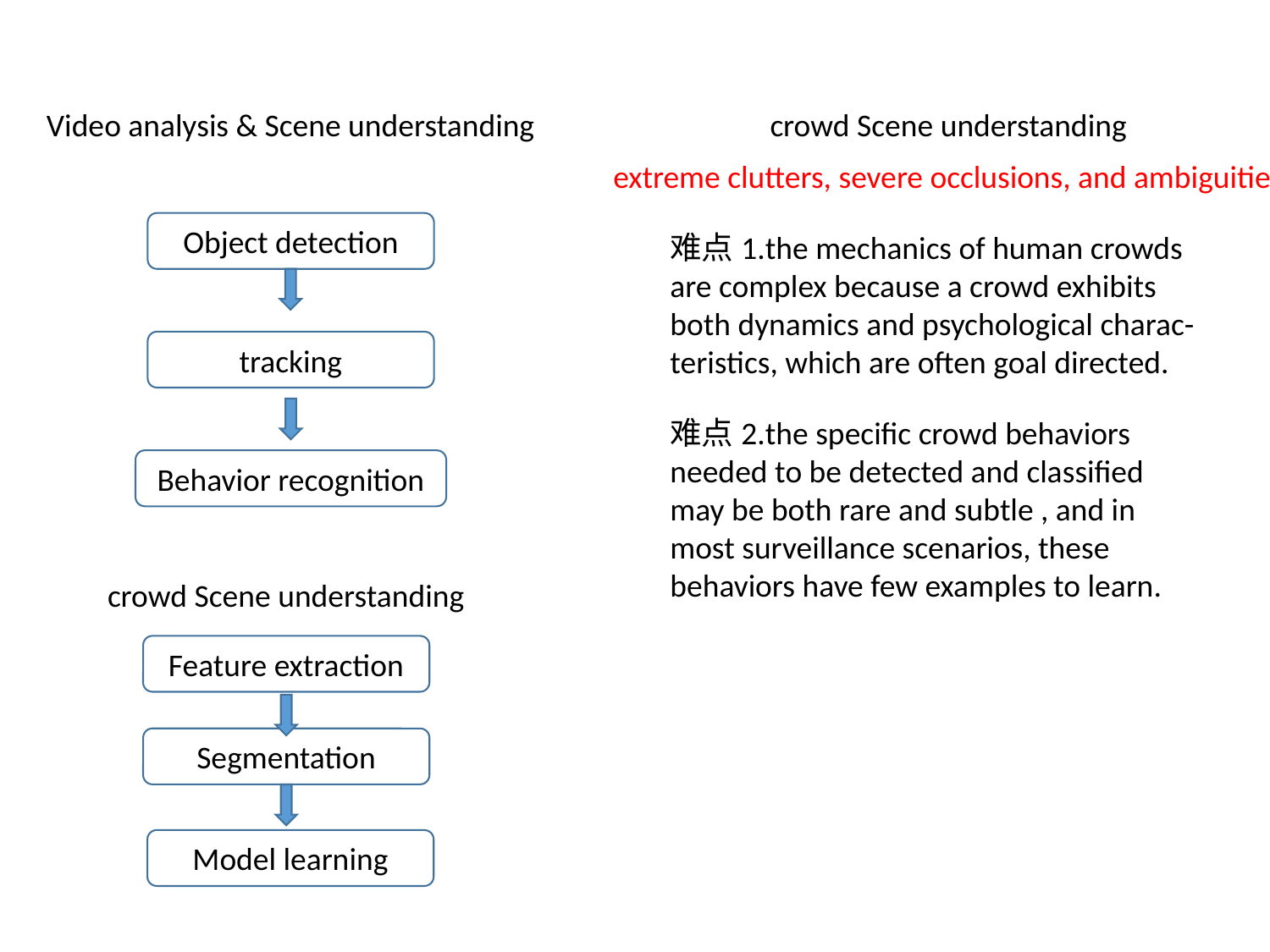

Video analysis & Scene understanding
crowd Scene understanding
extreme clutters, severe occlusions, and ambiguities
Object detection
难点1.the mechanics of human crowds are complex because a crowd exhibits both dynamics and psychological charac-teristics, which are often goal directed.

tracking

难点2.the specific crowd behaviors needed to be detected and classified may be both rare and subtle , and in most surveillance scenarios, these behaviors have few examples to learn.
Behavior recognition
crowd Scene understanding
Feature extraction

Segmentation

Model learning